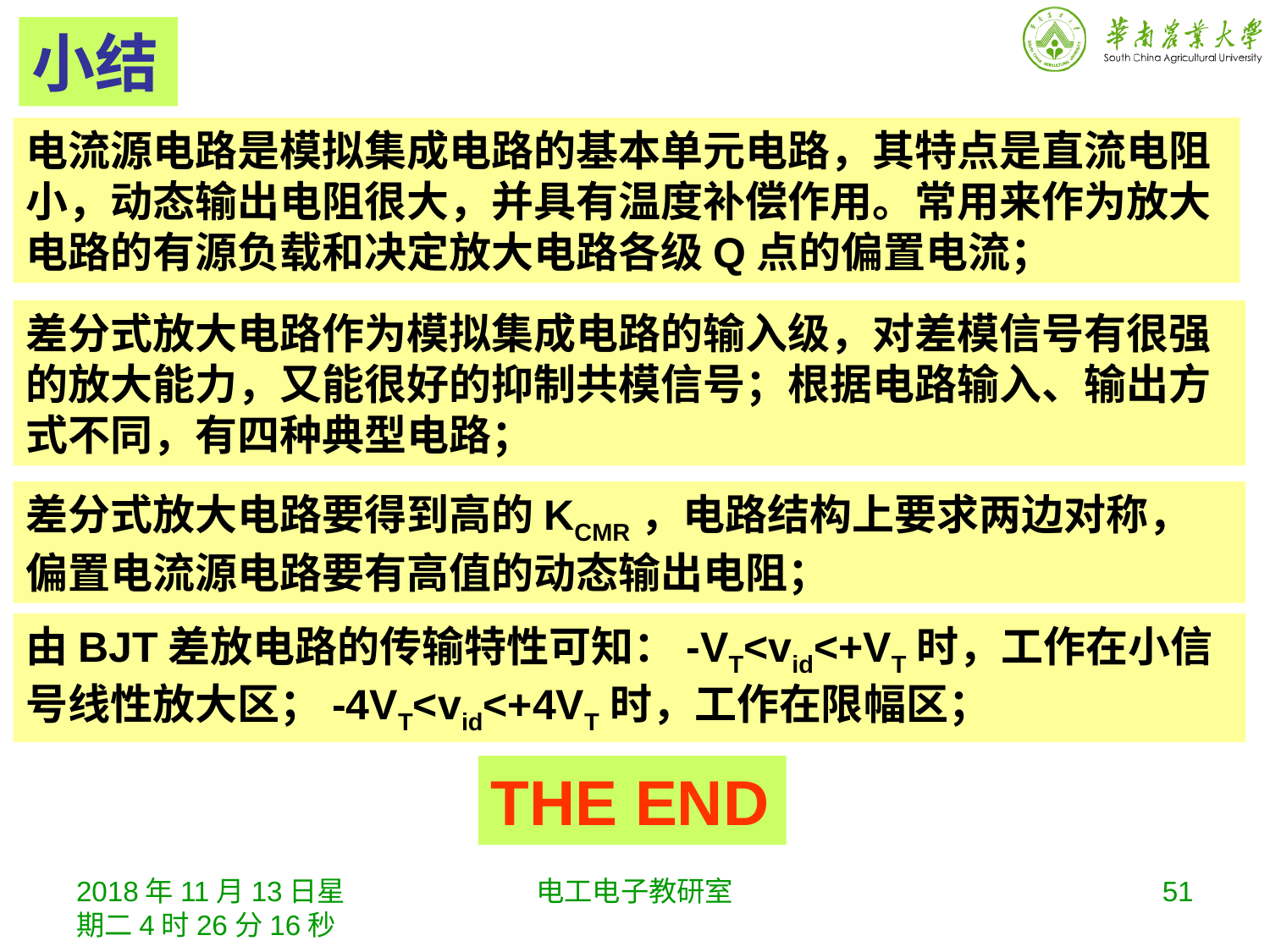

小结
电流源电路是模拟集成电路的基本单元电路，其特点是直流电阻小，动态输出电阻很大，并具有温度补偿作用。常用来作为放大电路的有源负载和决定放大电路各级Q点的偏置电流；
差分式放大电路作为模拟集成电路的输入级，对差模信号有很强的放大能力，又能很好的抑制共模信号；根据电路输入、输出方式不同，有四种典型电路；
差分式放大电路要得到高的KCMR，电路结构上要求两边对称，偏置电流源电路要有高值的动态输出电阻；
由BJT差放电路的传输特性可知：-VT<vid<+VT时，工作在小信号线性放大区；-4VT<vid<+4VT时，工作在限幅区；
THE END
2018年11月13日星期二4时26分16秒
电工电子教研室
51